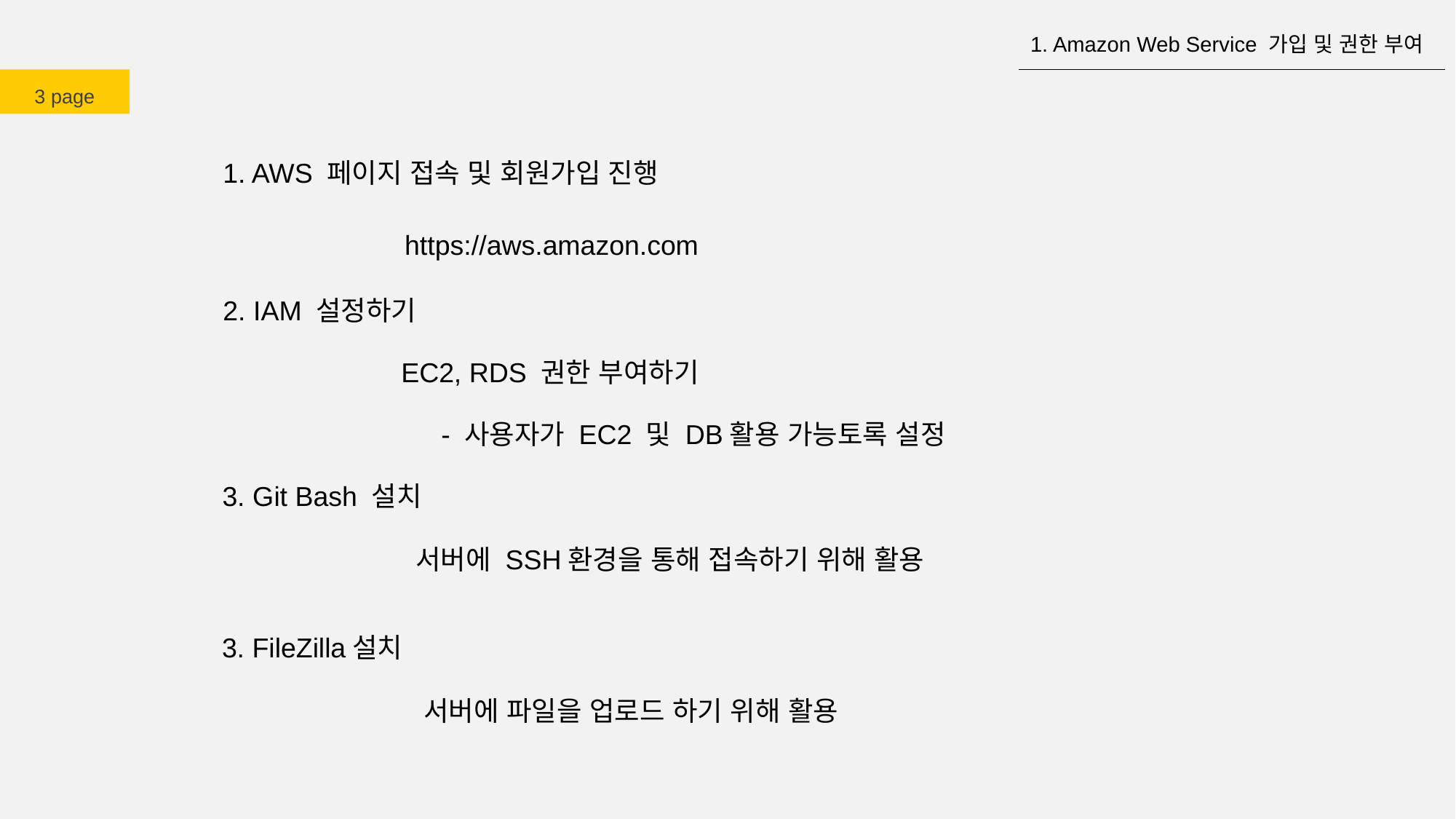

1. Amazon Web Service 가입 및 권한 부여
3 page

1. AWS 페이지 접속 및 회원가입 진행
https://aws.amazon.com
2. IAM 설정하기
EC2, RDS 권한 부여하기
- 사용자가 EC2 및 DB활용 가능토록 설정
3. Git Bash 설치
서버에 SSH환경을 통해 접속하기 위해 활용
3. FileZilla설치
서버에 파일을 업로드 하기 위해 활용